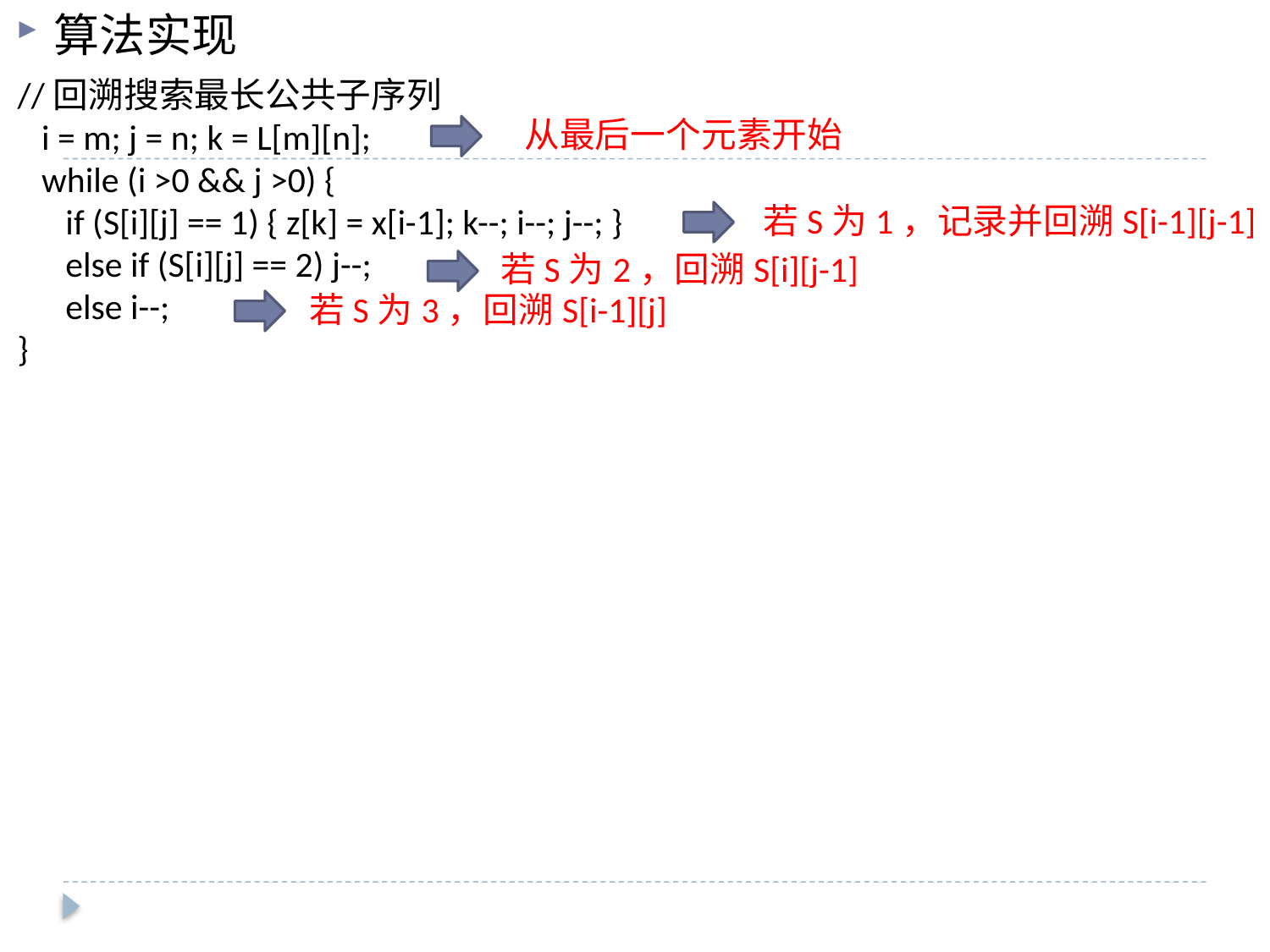

算法实现

//回溯搜索最长公共子序列
   i = m; j = n; k = L[m][n];
   while (i >0 && j >0) {
      if (S[i][j] == 1) { z[k] = x[i-1]; k--; i--; j--; }
      else if (S[i][j] == 2) j--;
      else i--;
}
从最后一个元素开始

若S为1，记录并回溯S[i-1][j-1]

若S为2，回溯S[i][j-1]

若S为3，回溯S[i-1][j]